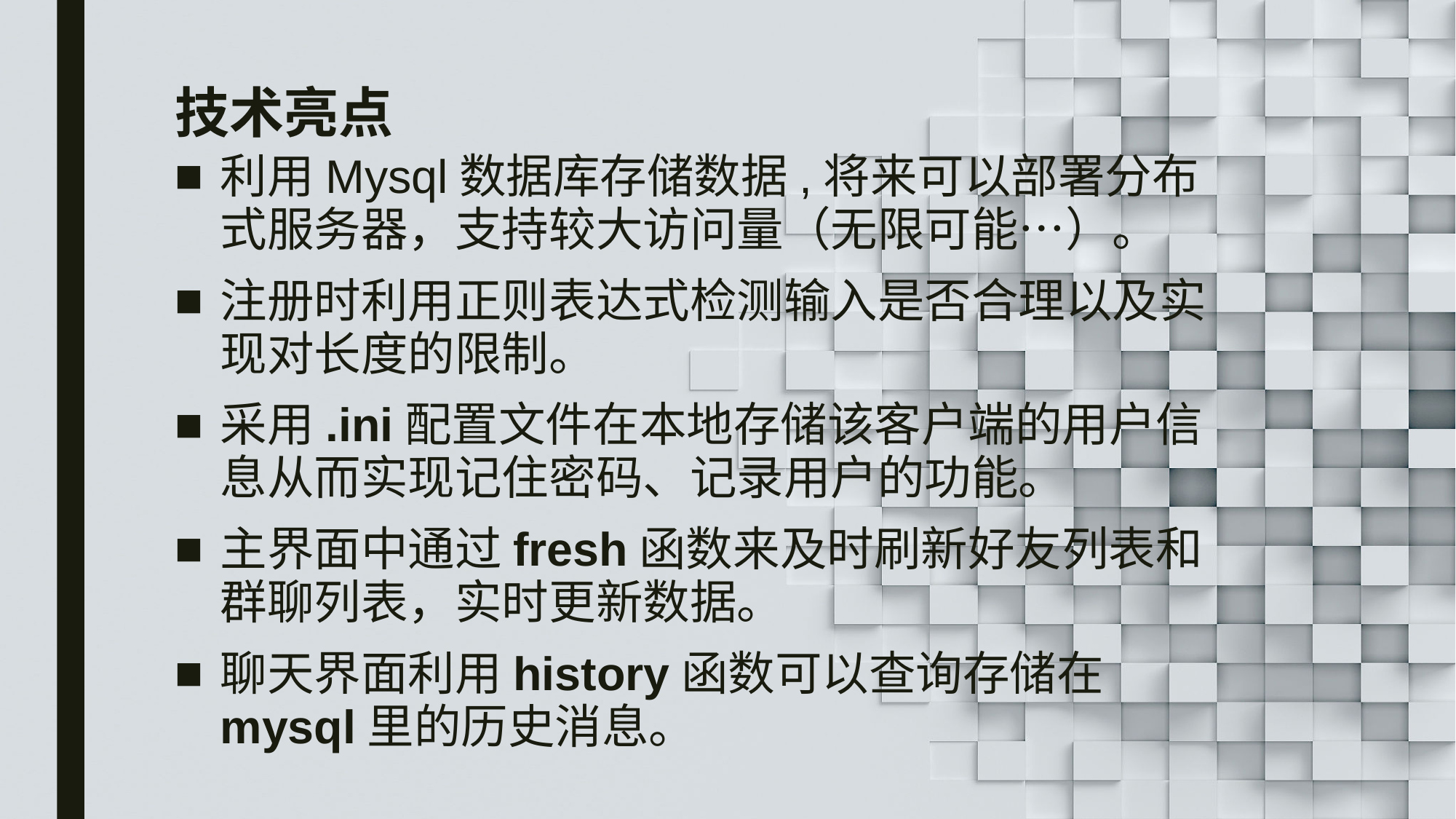

# 技术亮点
利用Mysql数据库存储数据,将来可以部署分布式服务器，支持较大访问量（无限可能…）。
注册时利用正则表达式检测输入是否合理以及实现对长度的限制。
采用.ini配置文件在本地存储该客户端的用户信息从而实现记住密码、记录用户的功能。
主界面中通过fresh函数来及时刷新好友列表和群聊列表，实时更新数据。
聊天界面利用history函数可以查询存储在mysql里的历史消息。